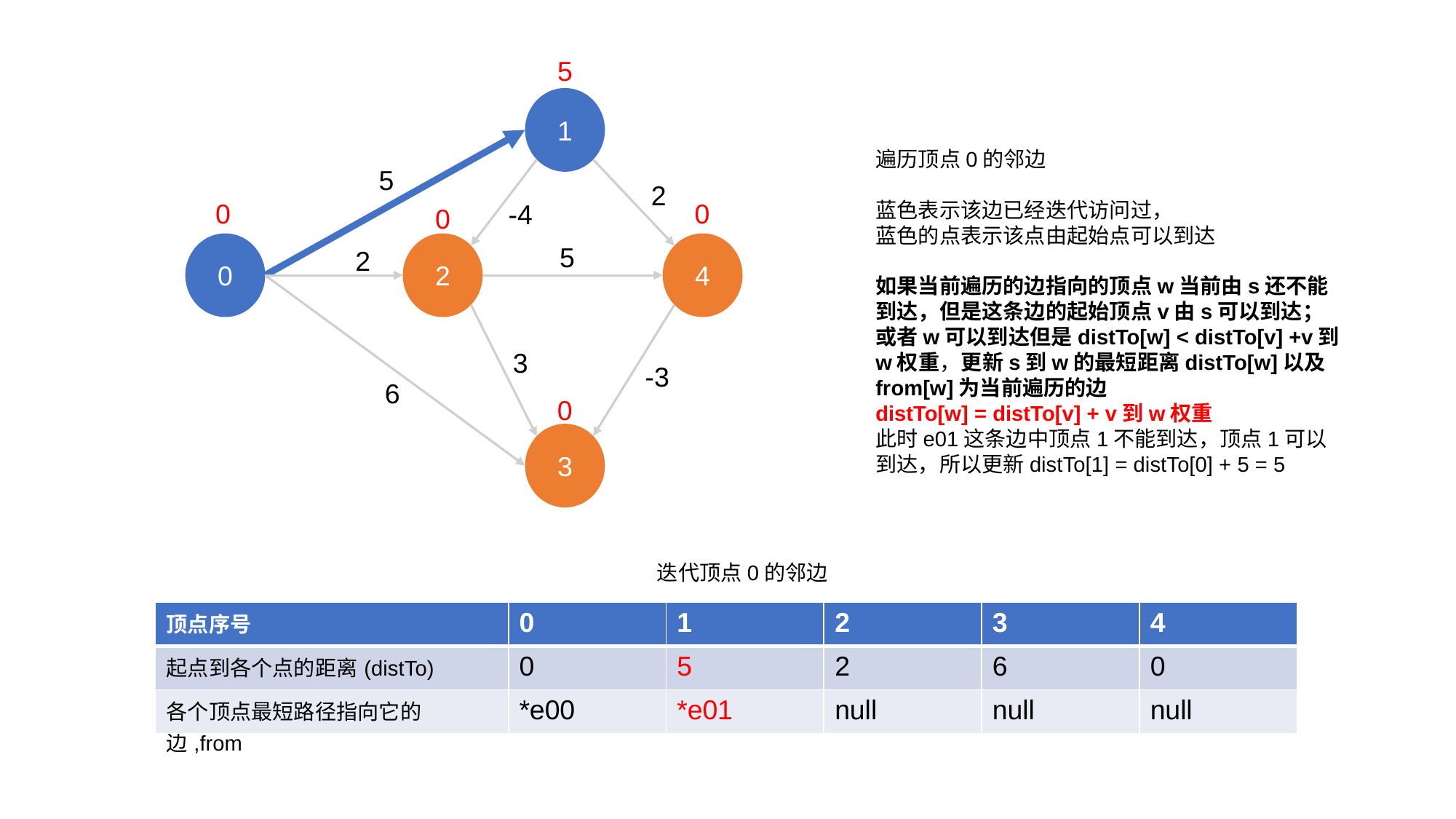

5
1
5
2
0
0
-4
0
4
2
0
5
2
3
-3
6
0
3
遍历顶点0的邻边

蓝色表示该边已经迭代访问过，
蓝色的点表示该点由起始点可以到达

如果当前遍历的边指向的顶点w当前由s还不能到达，但是这条边的起始顶点v由s可以到达；或者w可以到达但是distTo[w] < distTo[v] +v到w权重，更新s到w的最短距离distTo[w]以及from[w]为当前遍历的边
distTo[w] = distTo[v] + v到w权重
此时e01这条边中顶点1不能到达，顶点1可以到达，所以更新distTo[1] = distTo[0] + 5 = 5
迭代顶点0的邻边
| 顶点序号 | 0 | 1 | 2 | 3 | 4 |
| --- | --- | --- | --- | --- | --- |
| 起点到各个点的距离(distTo) | 0 | 5 | 2 | 6 | 0 |
| 各个顶点最短路径指向它的边,from | \*e00 | \*e01 | null | null | null |